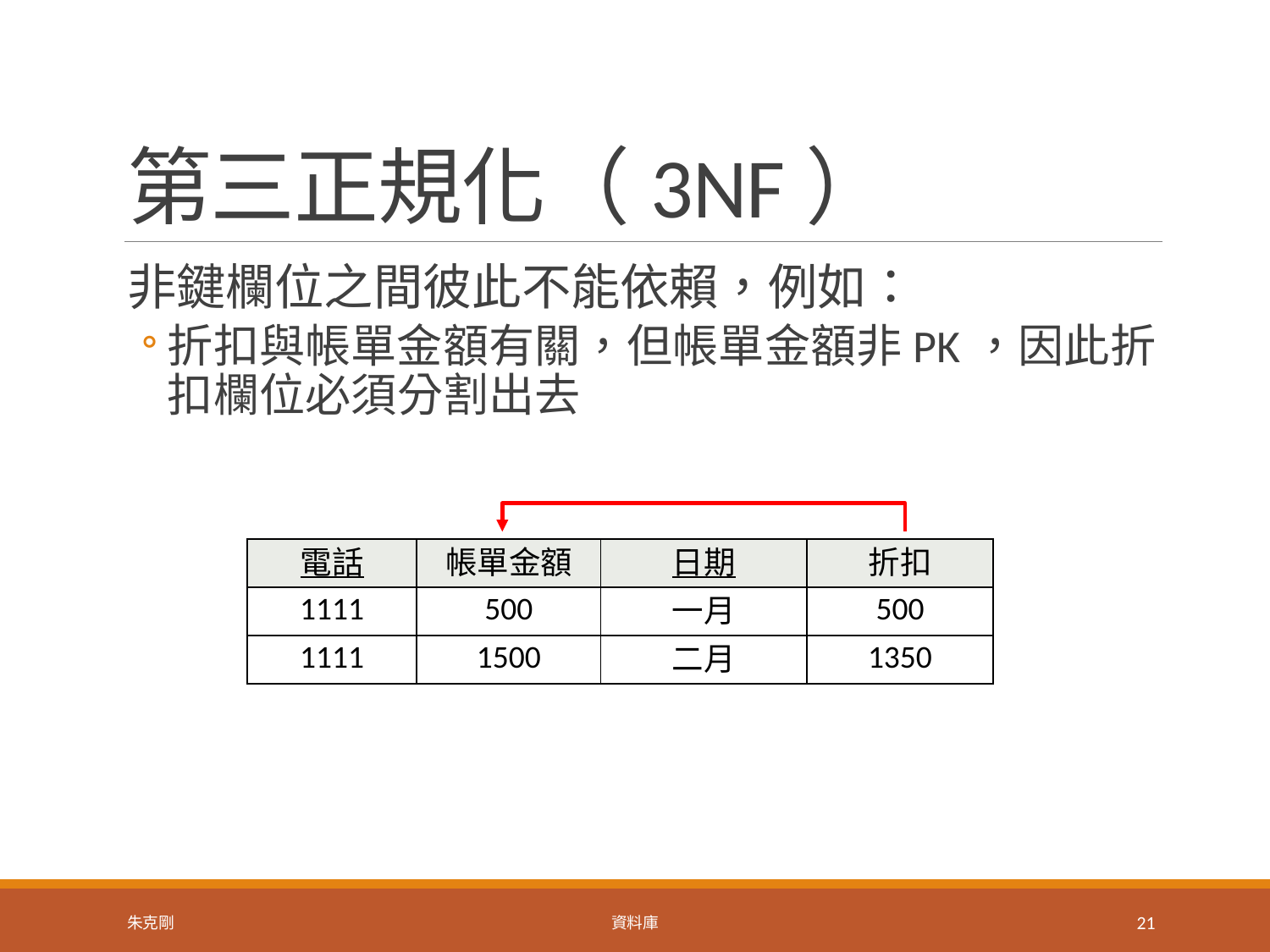

# 第三正規化（3NF）
非鍵欄位之間彼此不能依賴，例如：
折扣與帳單金額有關，但帳單金額非PK，因此折扣欄位必須分割出去

| 電話 | 帳單金額 | 日期 | 折扣 |
| --- | --- | --- | --- |
| 1111 | 500 | 一月 | 500 |
| 1111 | 1500 | 二月 | 1350 |
朱克剛
資料庫
21